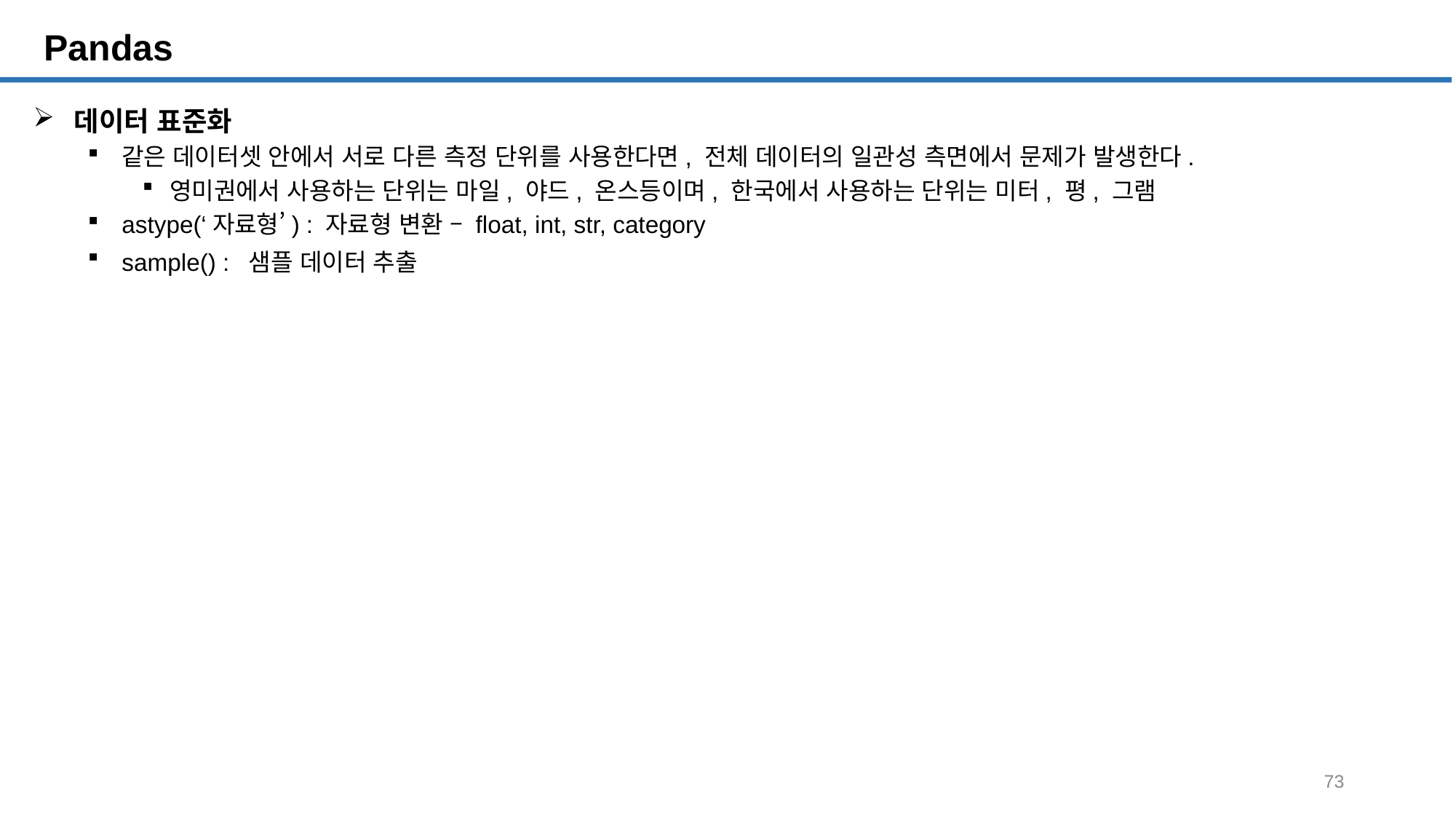

SQL 튜닝 개요
# Pandas

데이터 표준화
같은 데이터셋 안에서 서로 다른 측정 단위를 사용한다면, 전체 데이터의 일관성 측면에서 문제가 발생한다.
영미권에서 사용하는 단위는 마일, 야드, 온스등이며, 한국에서 사용하는 단위는 미터, 평, 그램
astype(‘자료형’) : 자료형 변환 – float, int, str, category
sample() :  샘플 데이터 추출

73